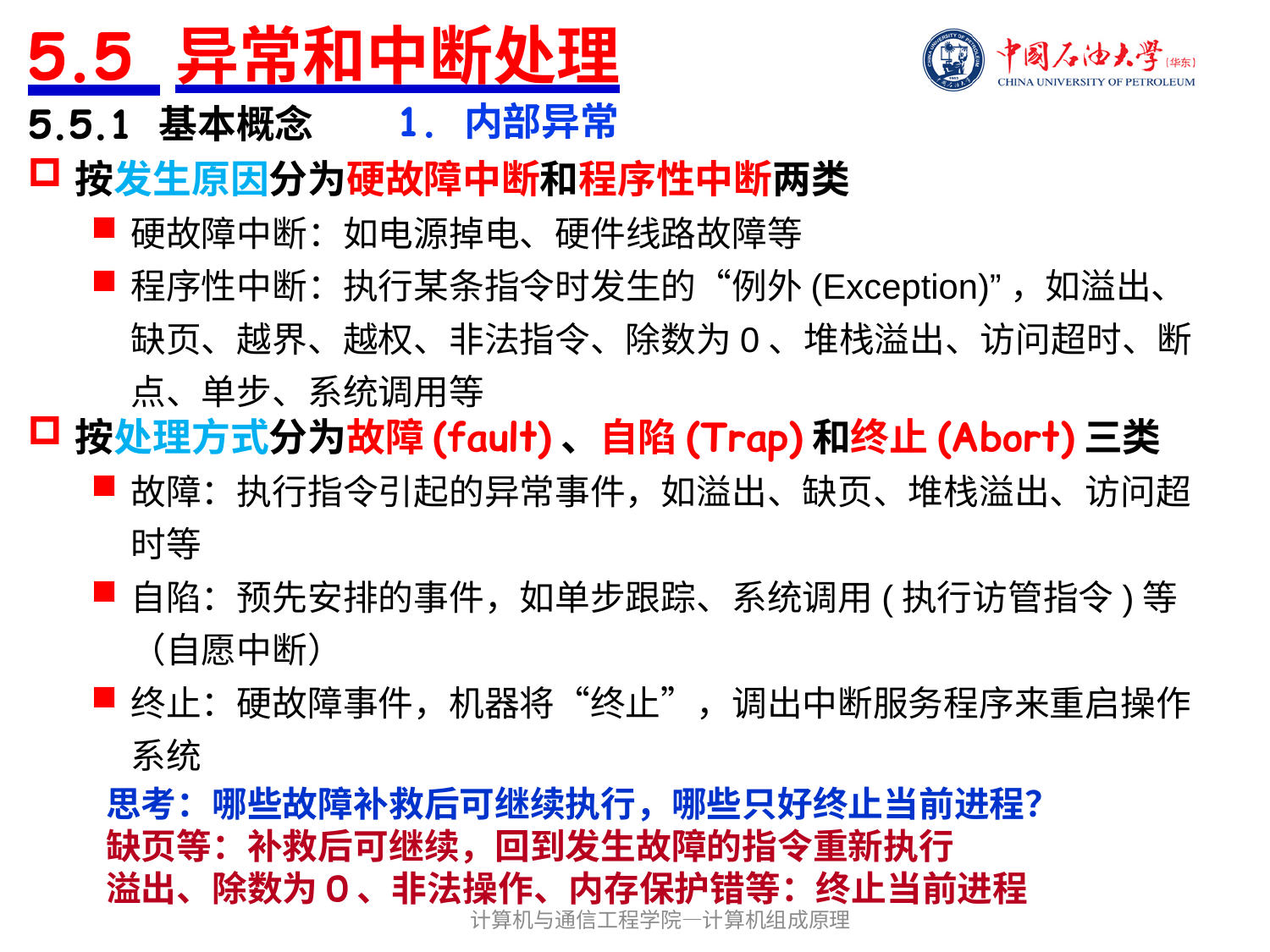

# 5.5 异常和中断处理
1. 内部异常
5.5.1 基本概念

按发生原因分为硬故障中断和程序性中断两类
硬故障中断：如电源掉电、硬件线路故障等
程序性中断：执行某条指令时发生的“例外(Exception)”，如溢出、缺页、越界、越权、非法指令、除数为0、堆栈溢出、访问超时、断点、单步、系统调用等
按处理方式分为故障(fault)、自陷(Trap)和终止(Abort)三类
故障：执行指令引起的异常事件，如溢出、缺页、堆栈溢出、访问超时等
自陷：预先安排的事件，如单步跟踪、系统调用(执行访管指令)等（自愿中断）
终止：硬故障事件，机器将“终止”，调出中断服务程序来重启操作系统

思考：哪些故障补救后可继续执行，哪些只好终止当前进程？
缺页等：补救后可继续，回到发生故障的指令重新执行
溢出、除数为0、非法操作、内存保护错等：终止当前进程
计算机与通信工程学院—计算机组成原理
136